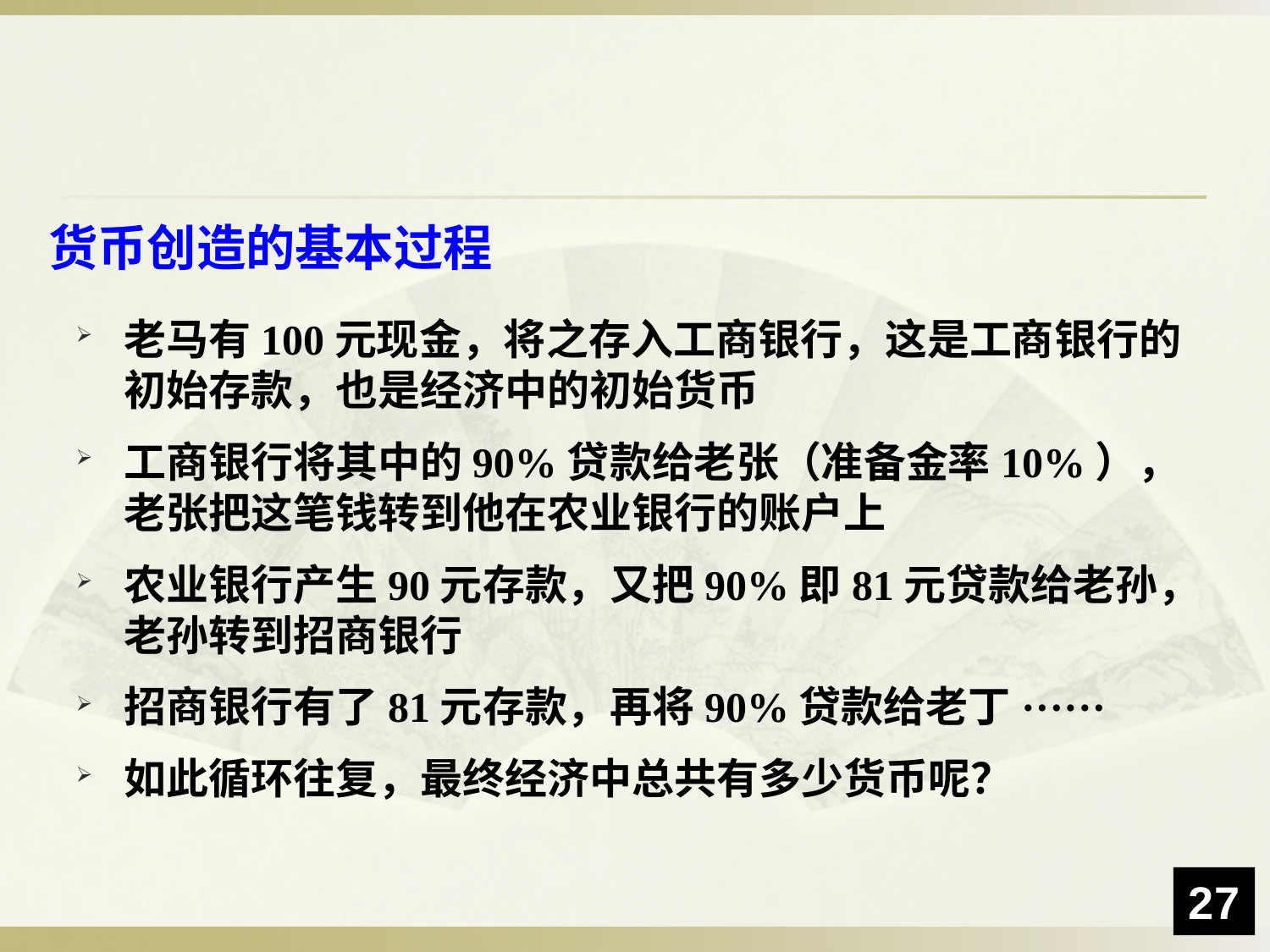

# 货币创造的基本过程
老马有100元现金，将之存入工商银行，这是工商银行的初始存款，也是经济中的初始货币
工商银行将其中的90%贷款给老张（准备金率10%），老张把这笔钱转到他在农业银行的账户上
农业银行产生90元存款，又把90%即81元贷款给老孙，老孙转到招商银行
招商银行有了81元存款，再将90%贷款给老丁······
如此循环往复，最终经济中总共有多少货币呢？
27